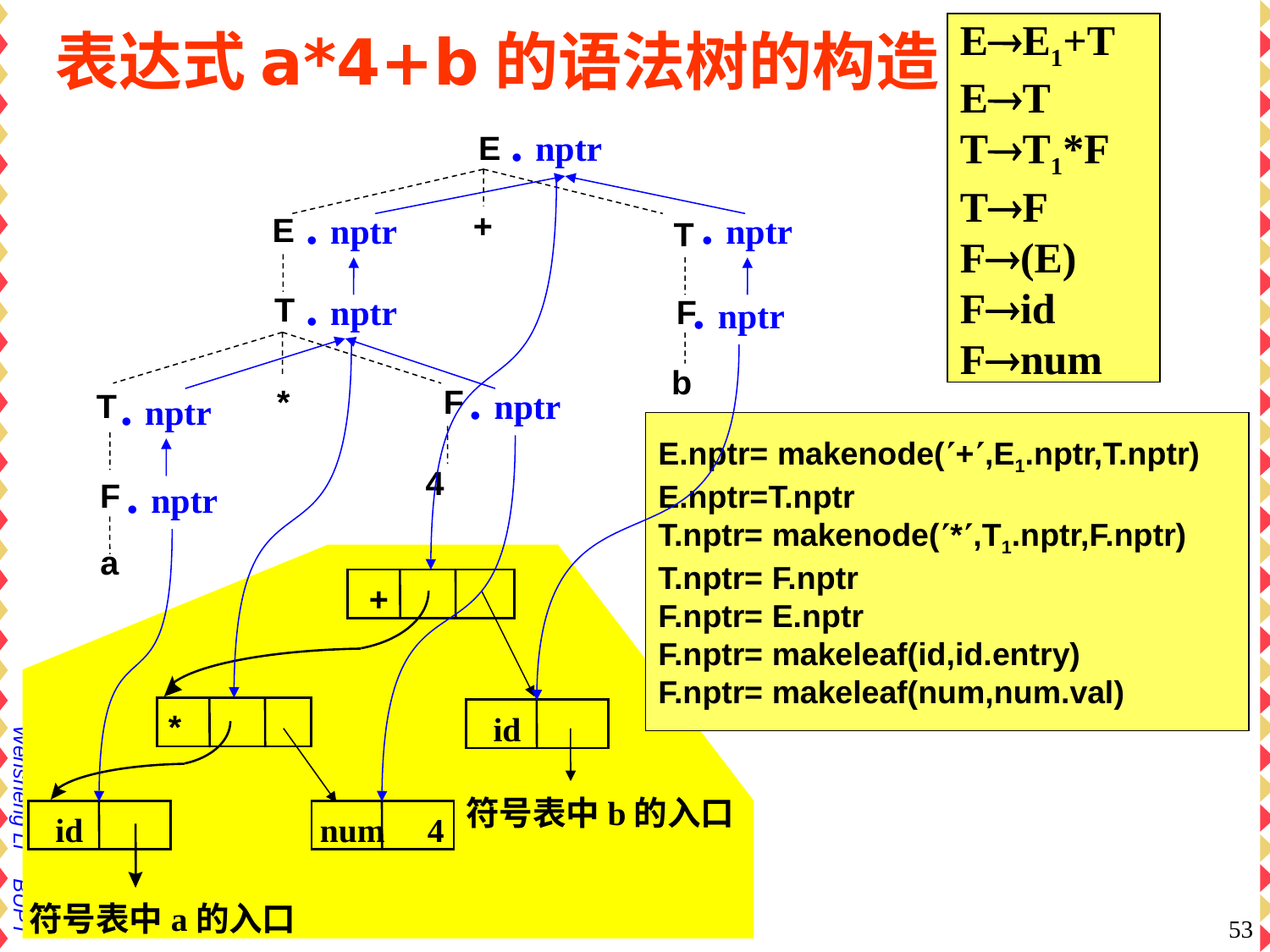

E→E1+T
E→T
T→T1*F
T→F
F→(E)
F→id
F→num
# 表达式a*4+b的语法树的构造
. nptr
 E

. nptr
. nptr
+
E
T

. nptr
. nptr
T
F

b
. nptr
. nptr
*
F
T
E.nptr= makenode(′+′,E1.nptr,T.nptr)
E.nptr=T.nptr
T.nptr= makenode(′*′,T1.nptr,F.nptr)
T.nptr= F.nptr
F.nptr= E.nptr
F.nptr= makeleaf(id,id.entry)
F.nptr= makeleaf(num,num.val)

. nptr
 4
F

a

 +

   *

 id

符号表中b的入口

 id

符号表中a的入口

num     4
53